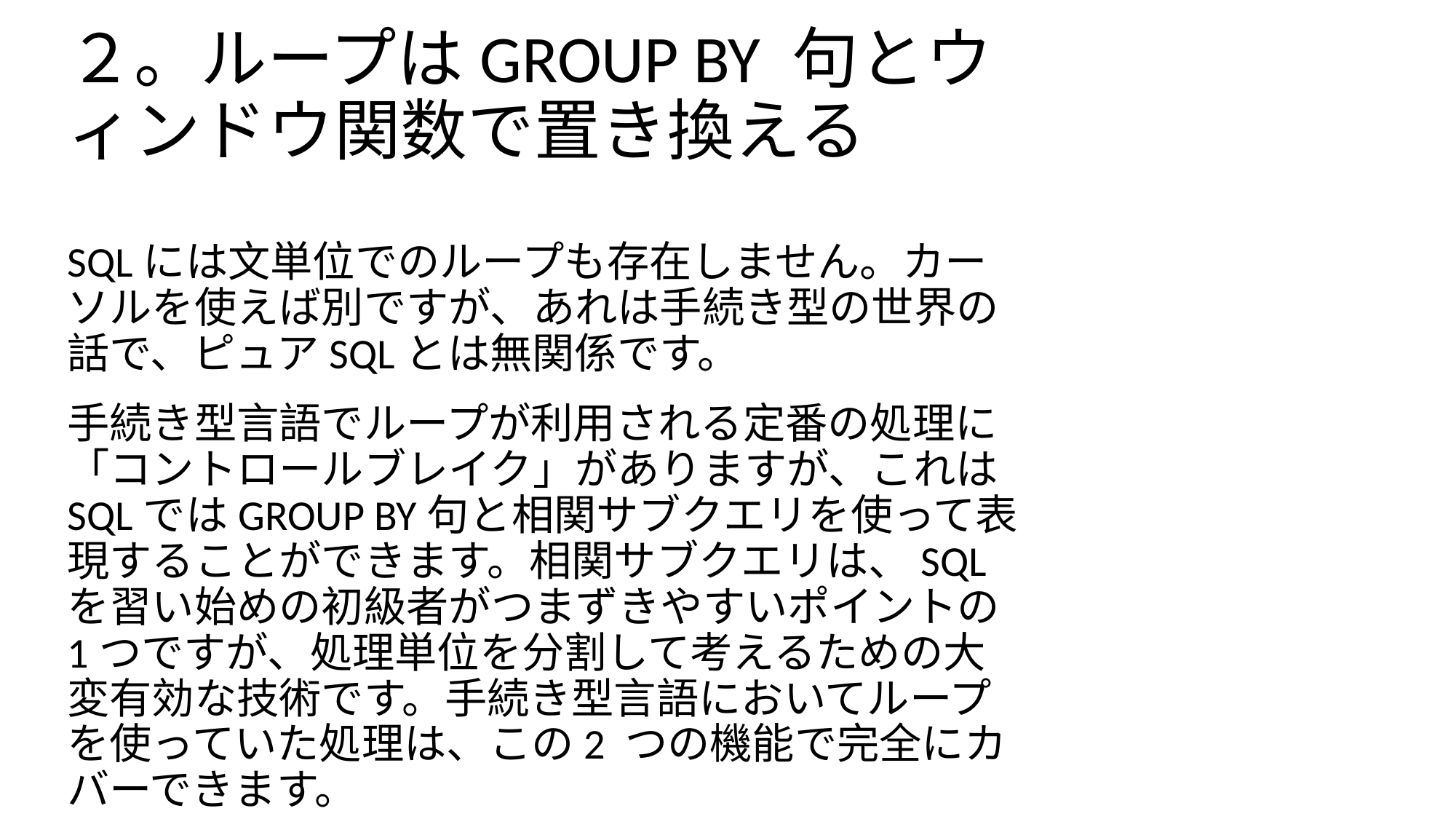

２。ループはGROUP BY 句とウィンドウ関数で置き換える
#
SQLには文単位でのループも存在しません。カーソルを使えば別ですが、あれは手続き型の世界の話で、ピュアSQLとは無関係です。
手続き型言語でループが利用される定番の処理に「コントロールブレイク」がありますが、これはSQLではGROUP BY句と相関サブクエリを使って表現することができます。相関サブクエリは、SQLを習い始めの初級者がつまずきやすいポイントの1つですが、処理単位を分割して考えるための大変有効な技術です。手続き型言語においてループを使っていた処理は、この2 つの機能で完全にカバーできます。